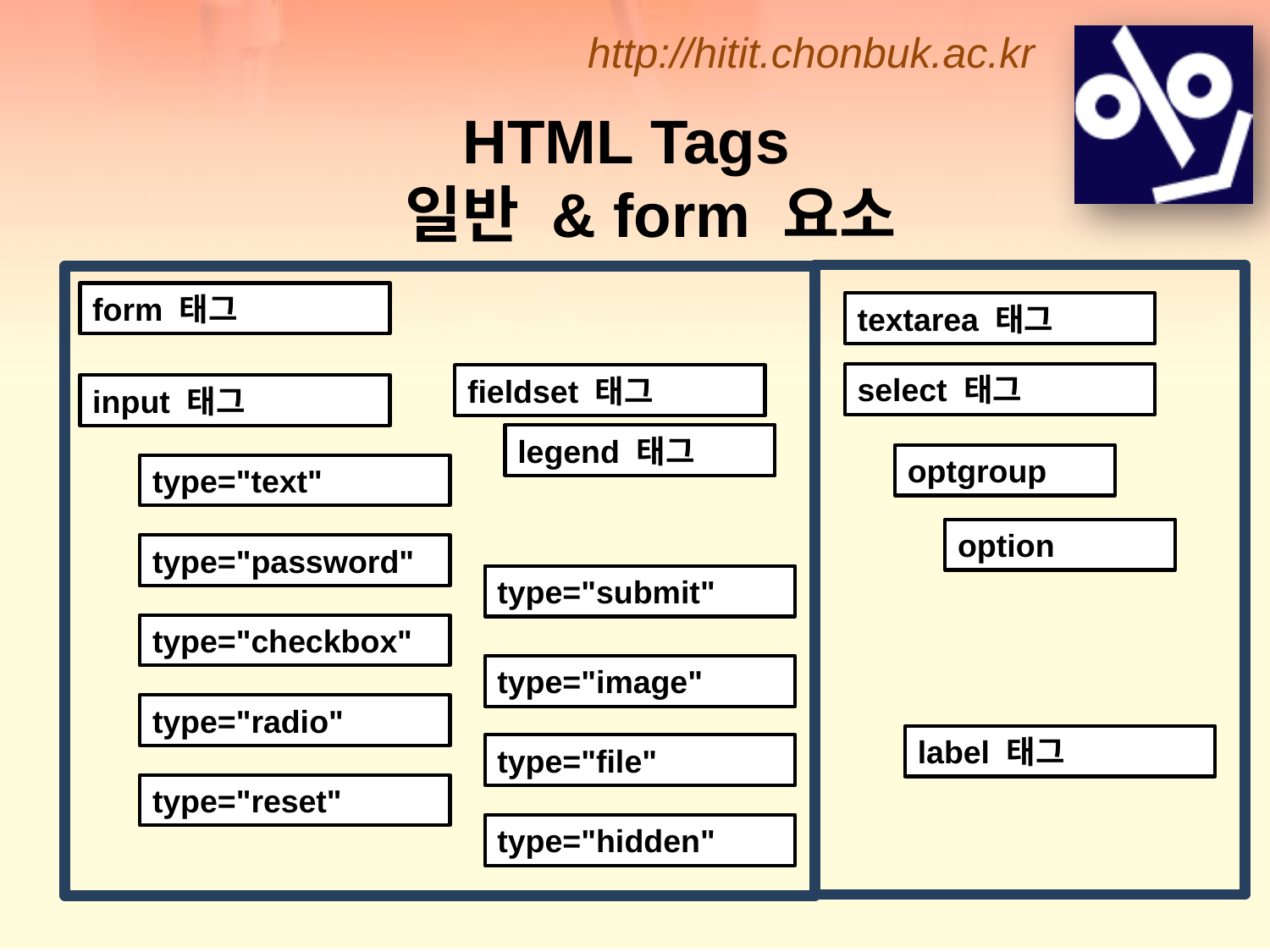

HTML Tags
 일반 & form 요소

form 태그
textarea 태그
select 태그
fieldset 태그
input 태그
legend 태그
optgroup
type="text"
option
type="password"
type="submit"
type="checkbox"
type="image"
type="radio"
label 태그
type="file"
type="reset"
type="hidden"